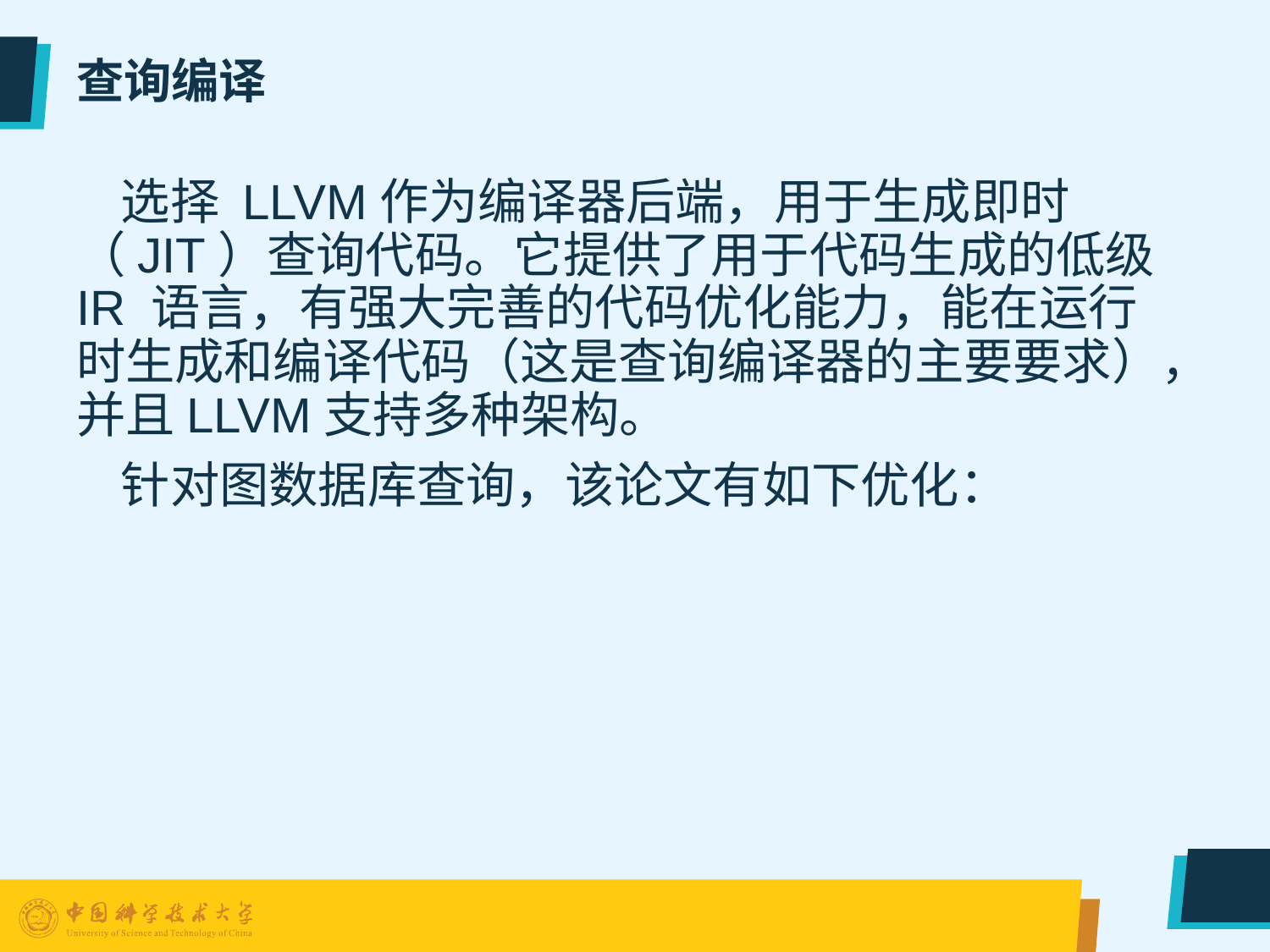

# 查询编译
   选择 LLVM作为编译器后端，用于生成即时（JIT）查询代码。它提供了用于代码生成的低级 IR 语言，有强大完善的代码优化能力，能在运行时生成和编译代码（这是查询编译器的主要要求），并且LLVM支持多种架构。
   针对图数据库查询，该论文有如下优化：